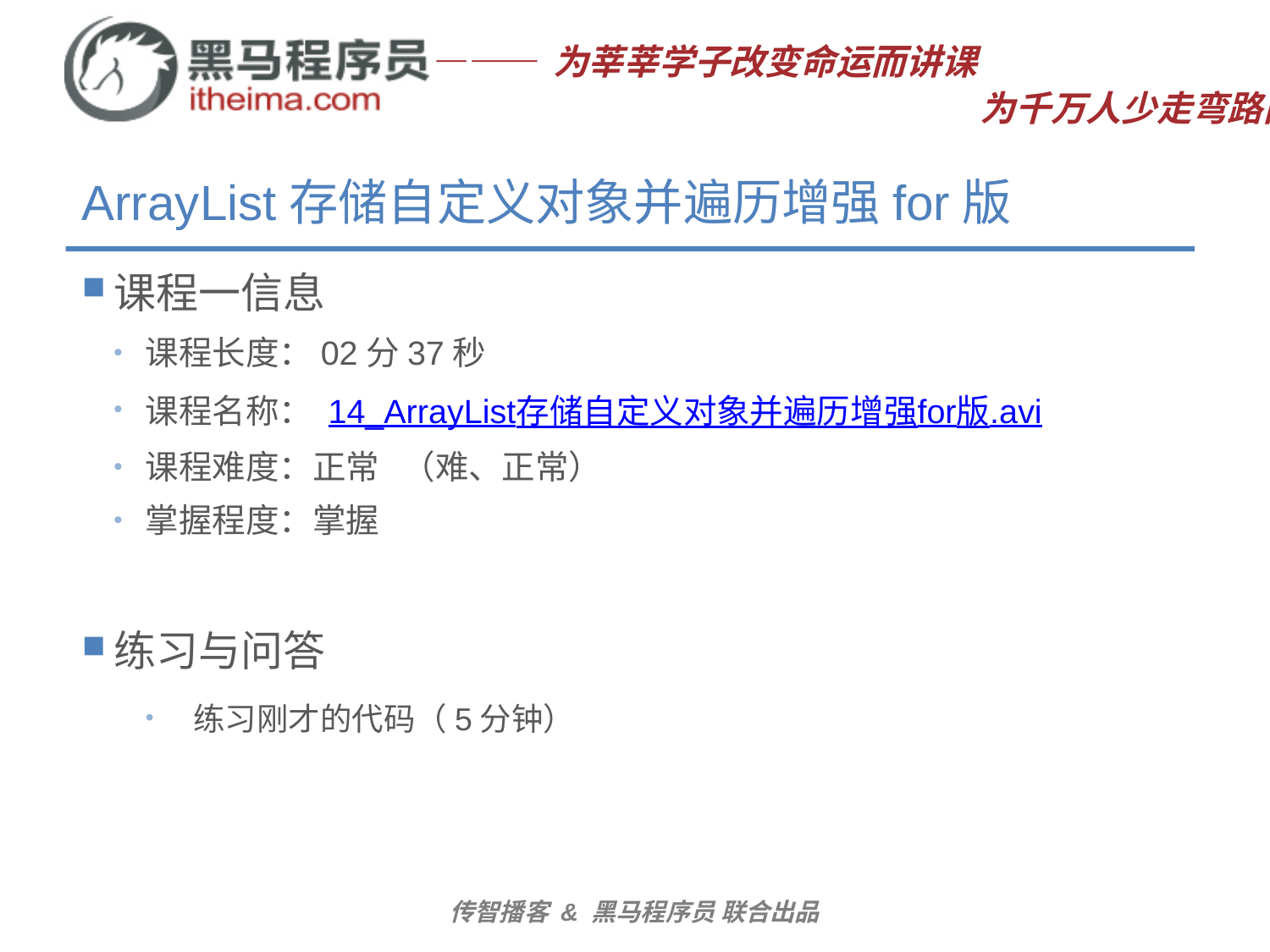

# ArrayList存储自定义对象并遍历增强for版
课程一信息
课程长度：02分37秒
课程名称： 14_ArrayList存储自定义对象并遍历增强for版.avi
课程难度：正常   （难、正常）
掌握程度：掌握

练习与问答
练习刚才的代码（5分钟）